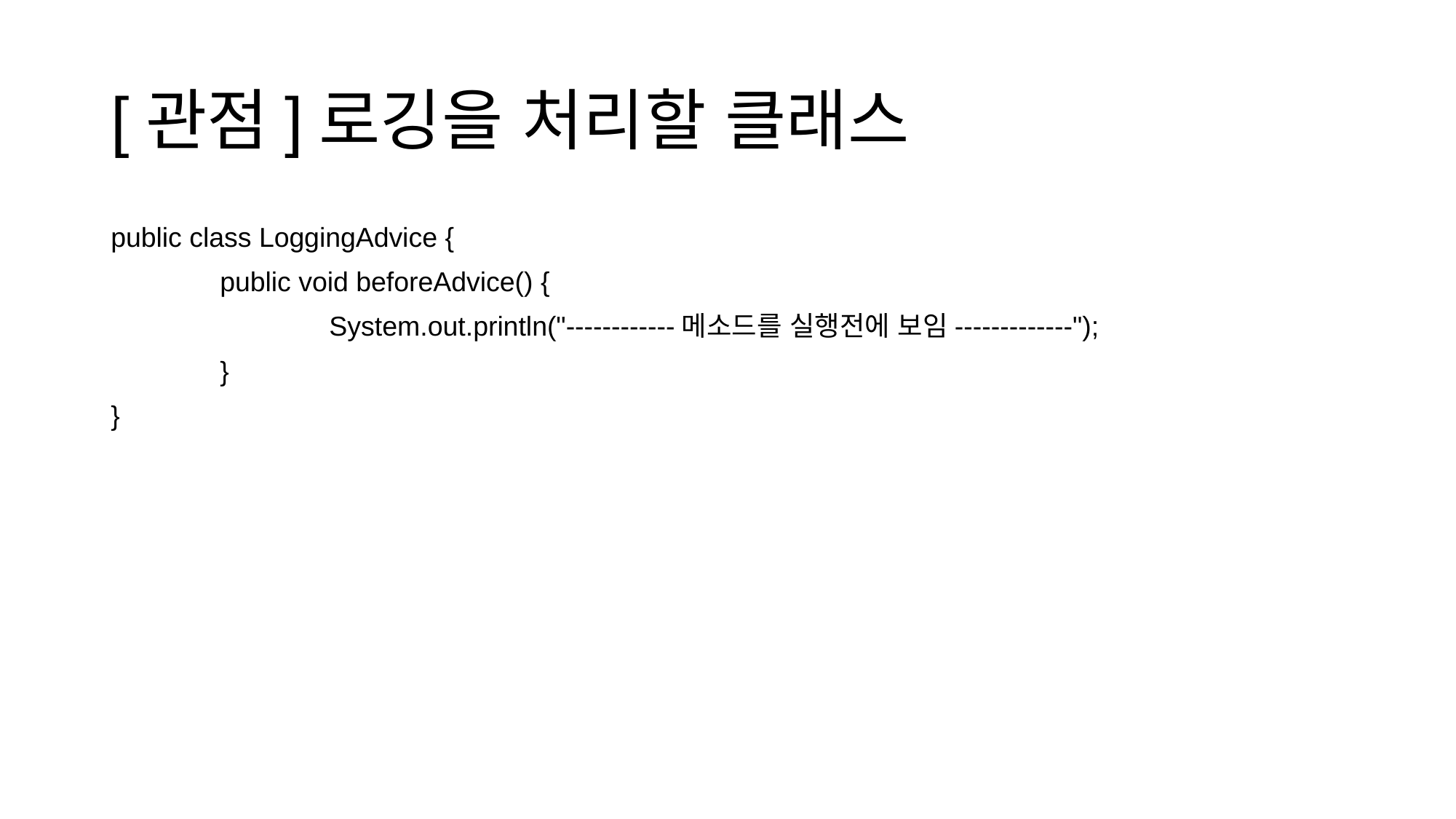

# [관점]로깅을 처리할 클래스
public class LoggingAdvice {
	public void beforeAdvice() {
		System.out.println("------------메소드를 실행전에 보임-------------");
	}
}